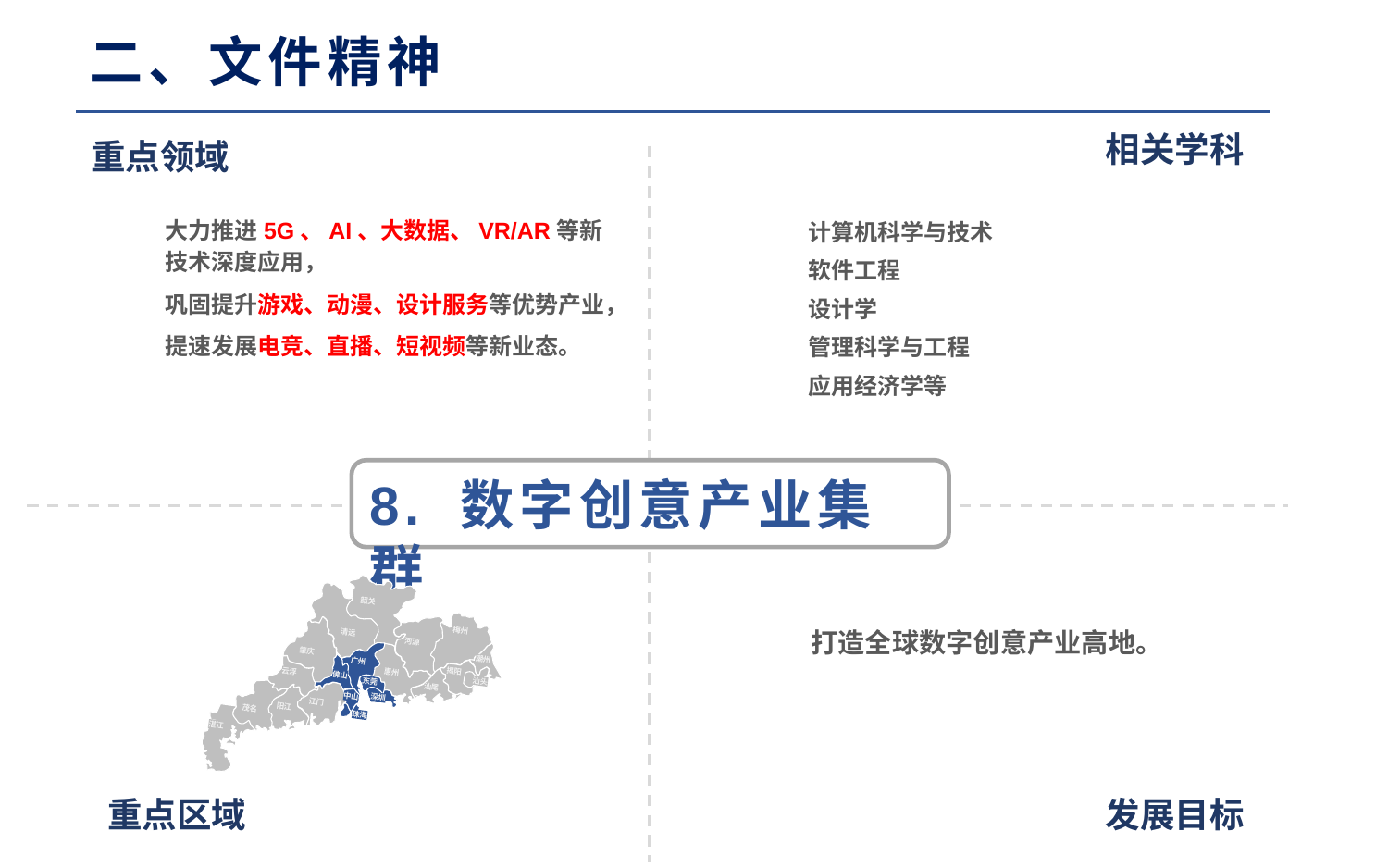

二、文件精神
相关学科
重点领域
计算机科学与技术
软件工程
设计学
管理科学与工程
应用经济学等
大力推进5G、AI、大数据、VR/AR等新技术深度应用，
巩固提升游戏、动漫、设计服务等优势产业，
提速发展电竞、直播、短视频等新业态。
8. 数字创意产业集群

韶关

梅州

清远
河源
潮州

肇庆
揭阳
广州

汕头
惠州

汕尾
佛山
东莞
云浮

深圳

中山

江门
珠海
阳江
茂名

湛江
打造全球数字创意产业高地。
重点区域
发展目标